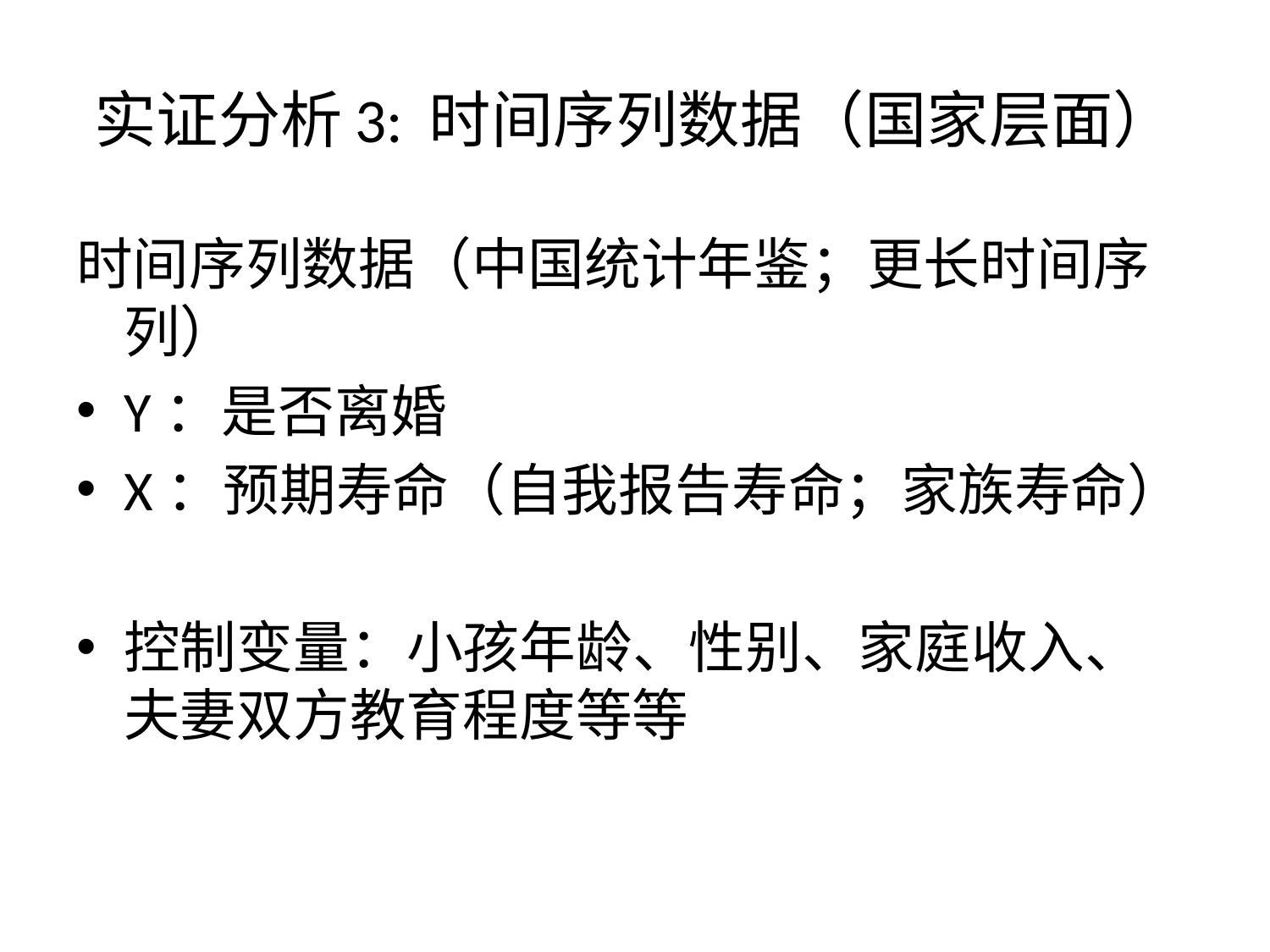

# 实证分析3: 时间序列数据（国家层面）
时间序列数据（中国统计年鉴；更长时间序列）
Y：是否离婚
X：预期寿命（自我报告寿命；家族寿命）

控制变量：小孩年龄、性别、家庭收入、夫妻双方教育程度等等